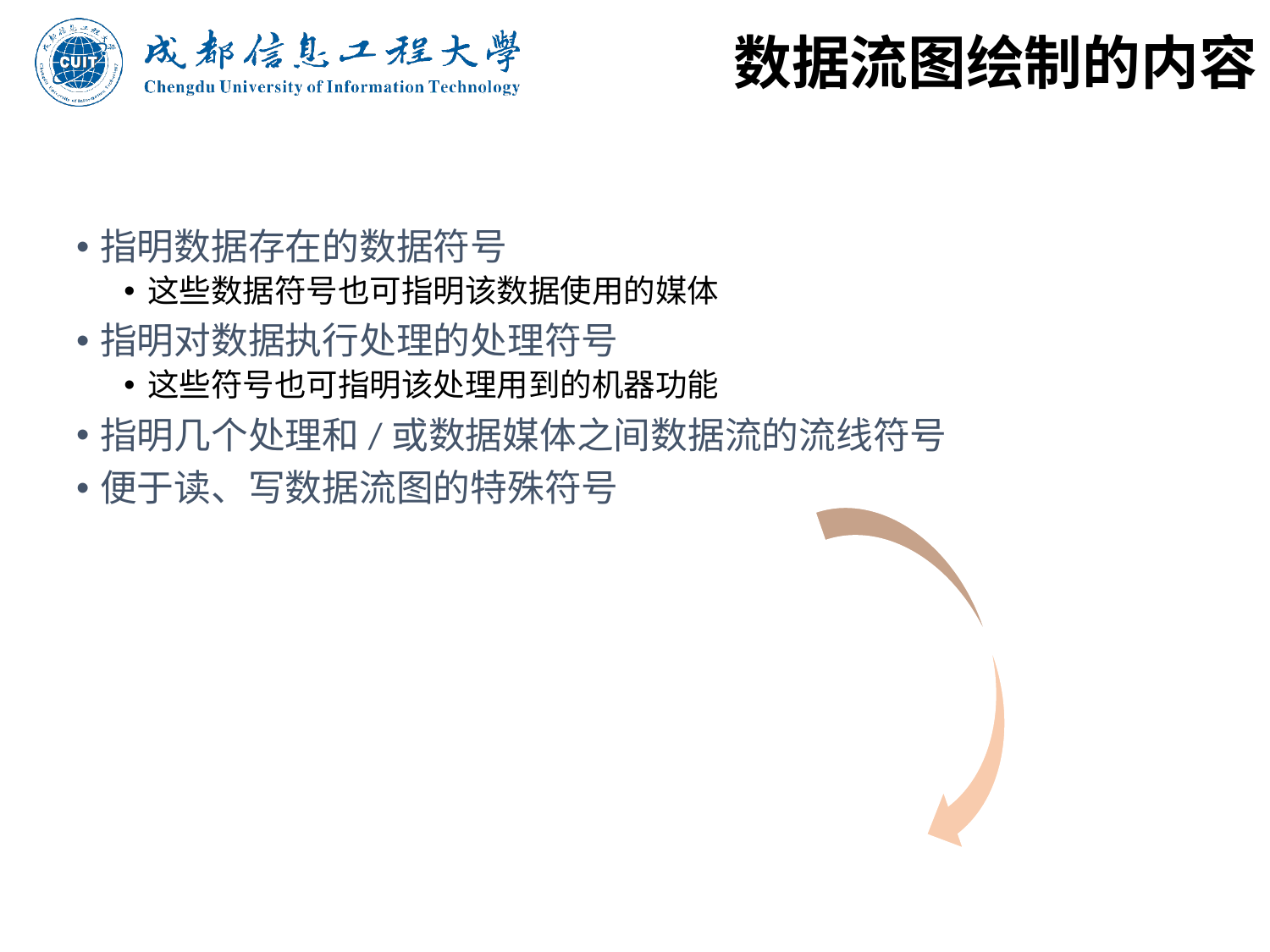

# 数据流图绘制的内容
指明数据存在的数据符号
这些数据符号也可指明该数据使用的媒体
指明对数据执行处理的处理符号
这些符号也可指明该处理用到的机器功能
指明几个处理和/或数据媒体之间数据流的流线符号
便于读、写数据流图的特殊符号